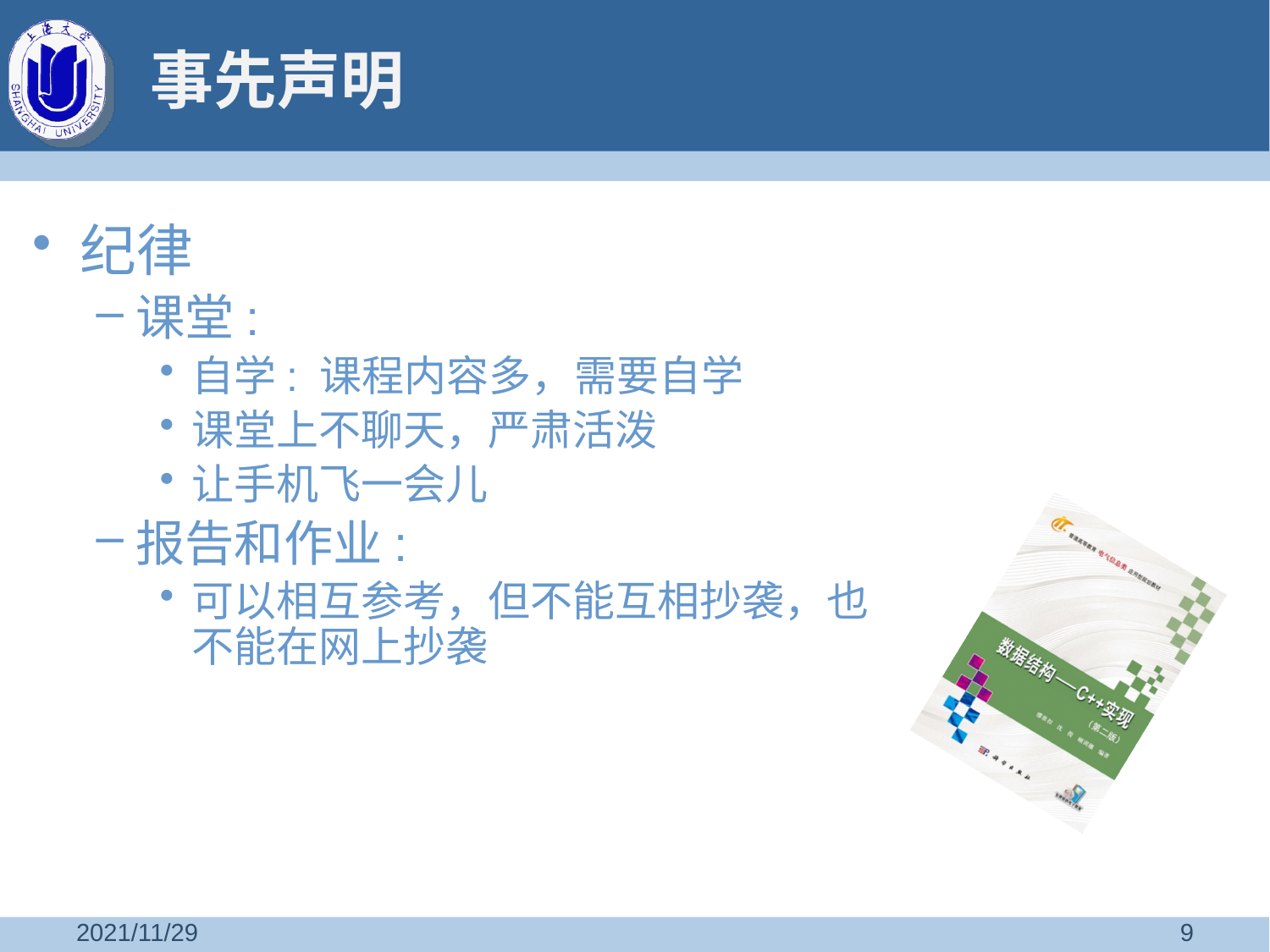

# 事先声明
纪律
课堂:
自学: 课程内容多，需要自学
课堂上不聊天，严肃活泼
让手机飞一会儿
报告和作业:
可以相互参考，但不能互相抄袭，也不能在网上抄袭
2021/11/29
9